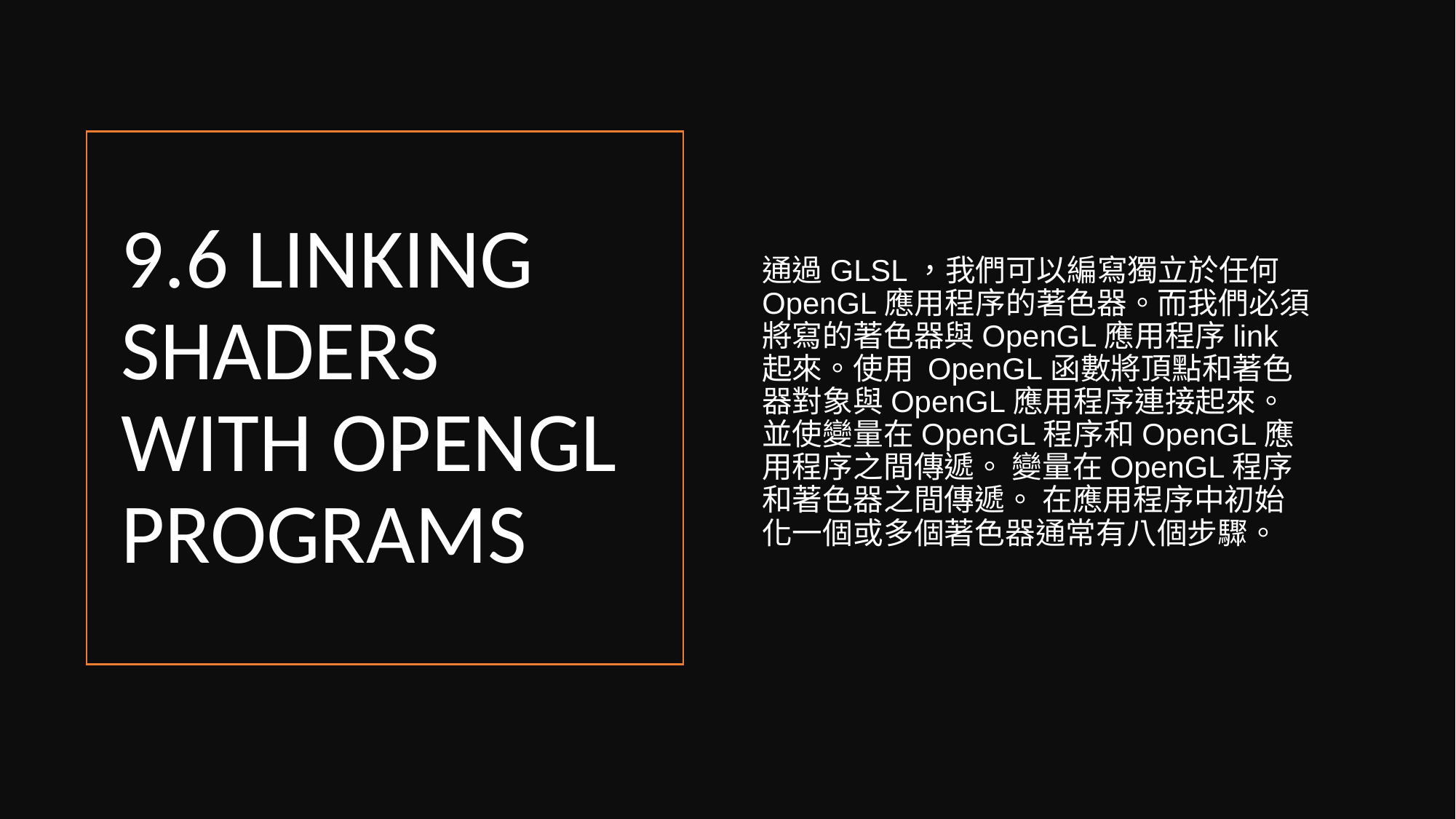

通過GLSL，我們可以編寫獨立於任何OpenGL應用程序的著色器。而我們必須將寫的著色器與OpenGL應用程序link起來。使用 OpenGL函數將頂點和著色器對象與OpenGL應用程序連接起來。 並使變量在OpenGL程序和OpenGL應用程序之間傳遞。 變量在OpenGL程序和著色器之間傳遞。 在應用程序中初始化一個或多個著色器通常有八個步驟。

# 9.6 LINKING SHADERS WITH OPENGL PROGRAMS